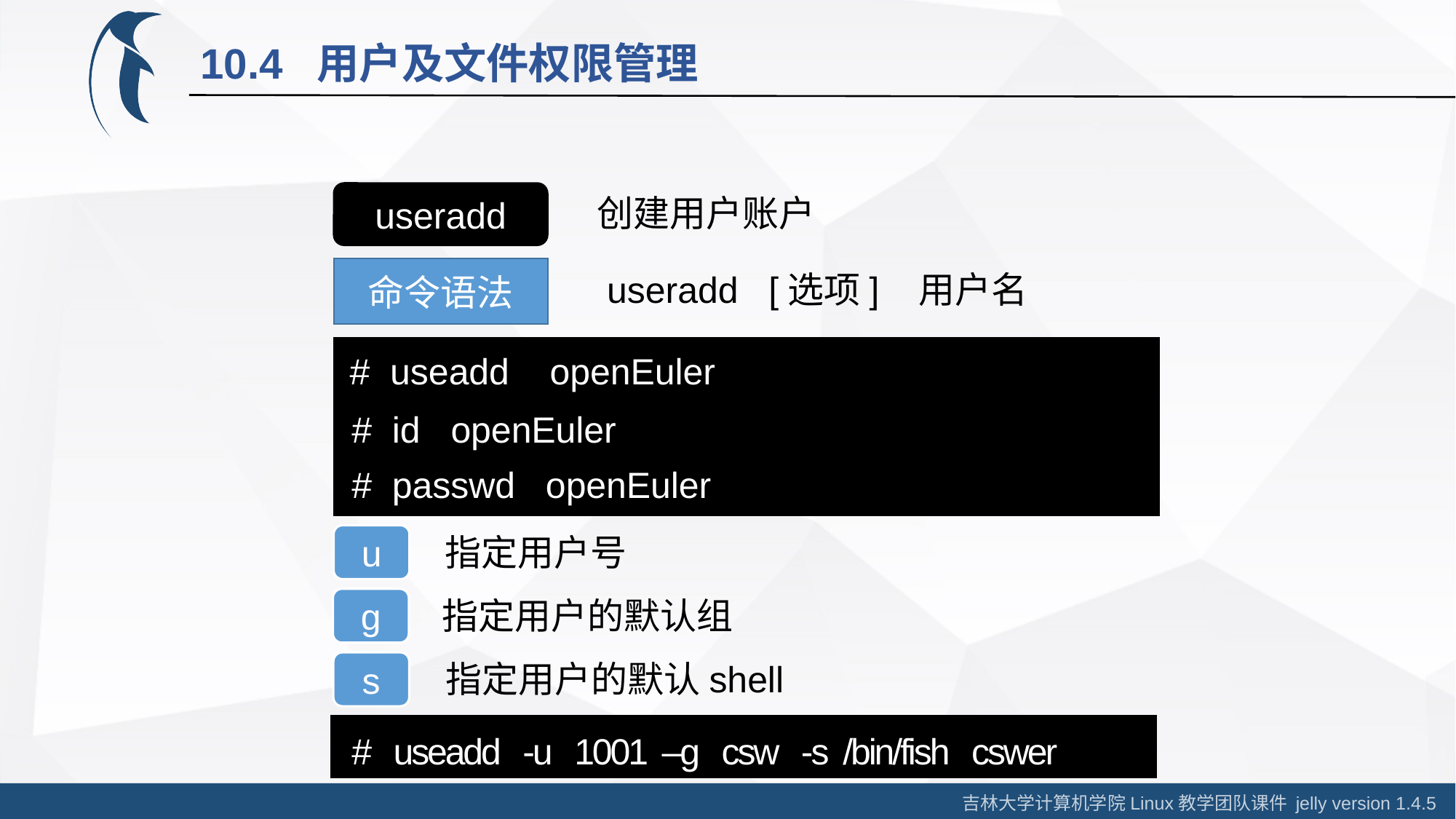

10.4  用户及文件权限管理
useradd
创建用户账户
命令语法
useradd   [选项]   用户名

#  useadd    openEuler
 #  id   openEuler
 #  passwd   openEuler
指定用户号
u
指定用户的默认组
g
指定用户的默认shell
s

 #   useadd   -u   1001  –g   csw   -s  /bin/fish   cswer